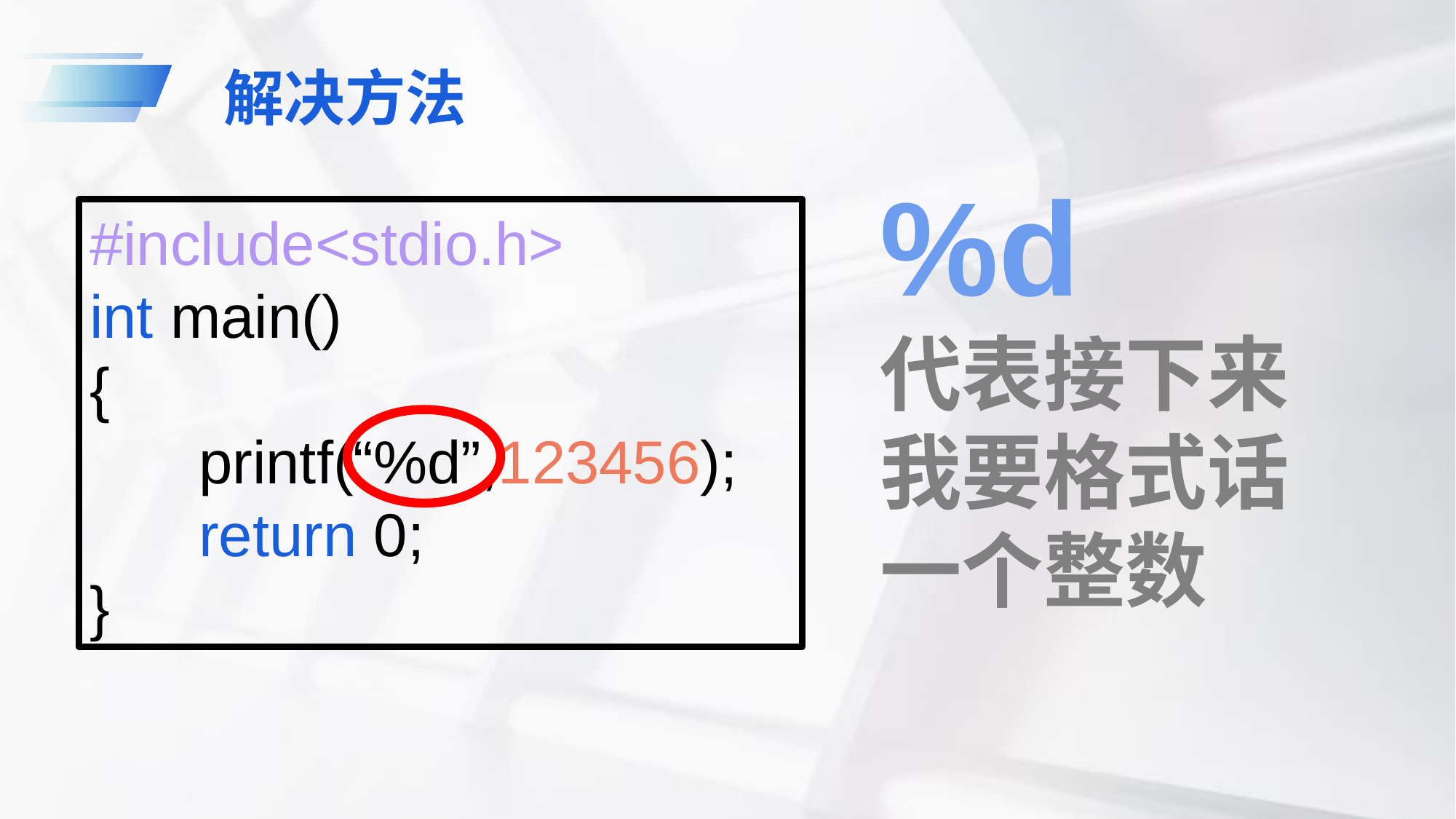

解决方法
%d
代表接下来我要格式话一个整数
#include<stdio.h>
int main()
{
	printf(“%d”,123456);
	return 0;
}